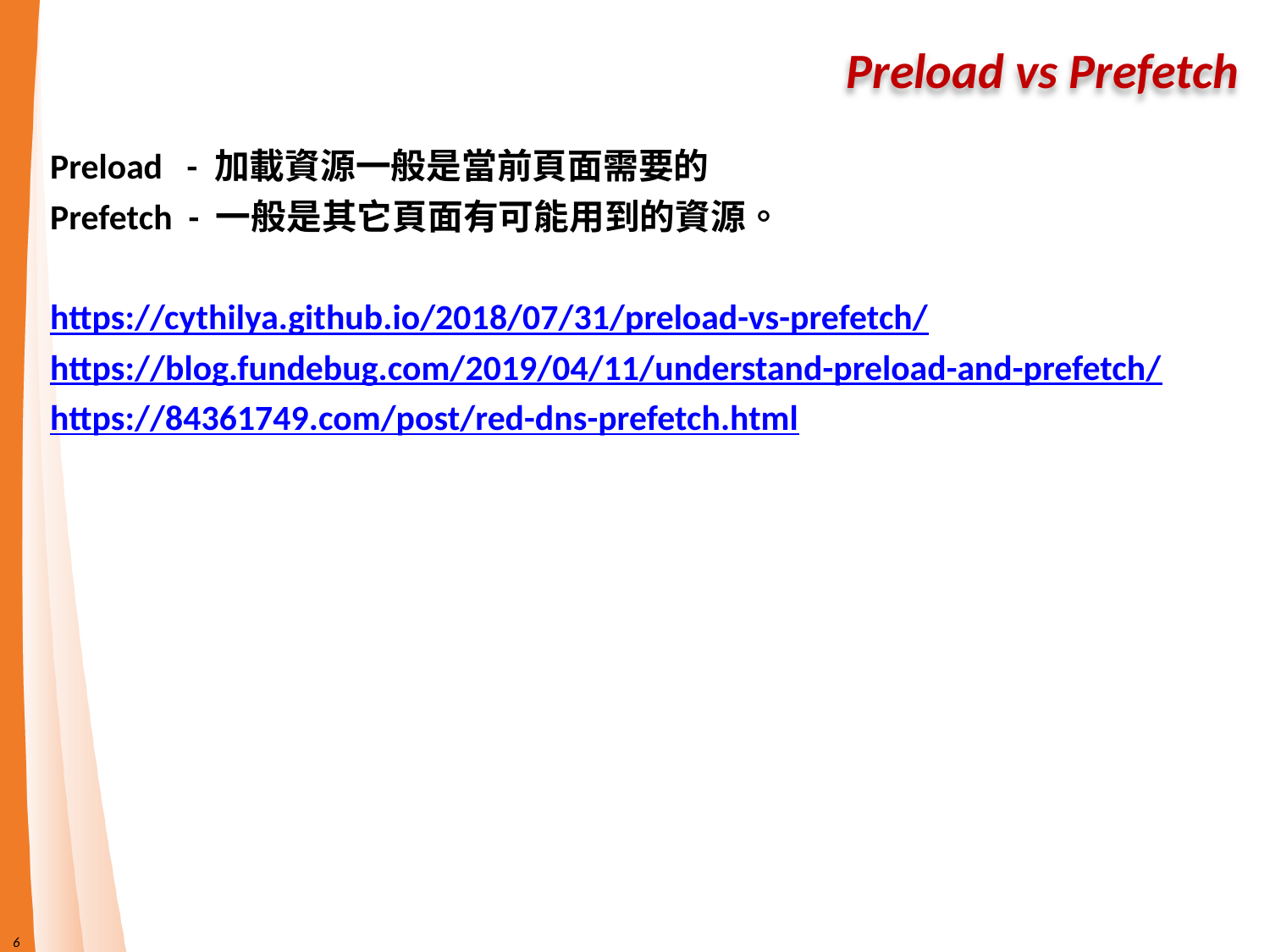

# Preload vs Prefetch
Preload   - 加載資源一般是當前頁面需要的
Prefetch  - 一般是其它頁面有可能用到的資源。

https://cythilya.github.io/2018/07/31/preload-vs-prefetch/
https://blog.fundebug.com/2019/04/11/understand-preload-and-prefetch/
https://84361749.com/post/red-dns-prefetch.html

6